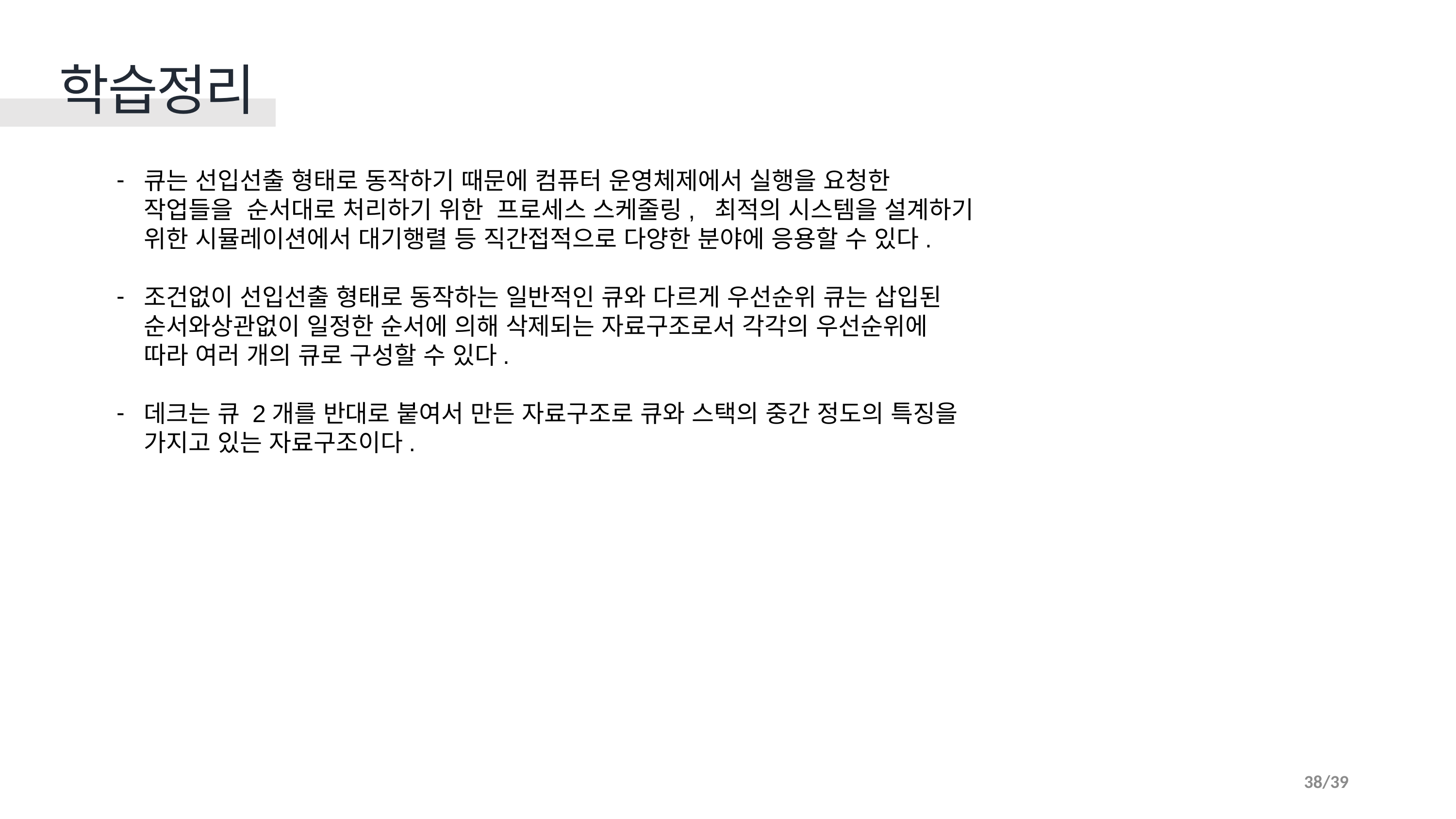

학습정리

큐는 선입선출 형태로 동작하기 때문에 컴퓨터 운영체제에서 실행을 요청한 작업들을  순서대로 처리하기 위한  프로세스 스케줄링,  최적의 시스템을 설계하기 위한 시뮬레이션에서 대기행렬 등 직간접적으로 다양한 분야에 응용할 수 있다.

조건없이 선입선출 형태로 동작하는 일반적인 큐와 다르게 우선순위 큐는 삽입된 순서와상관없이 일정한 순서에 의해 삭제되는 자료구조로서 각각의 우선순위에 따라 여러 개의 큐로 구성할 수 있다.

데크는 큐 2개를 반대로 붙여서 만든 자료구조로 큐와 스택의 중간 정도의 특징을 가지고 있는 자료구조이다.
38/39